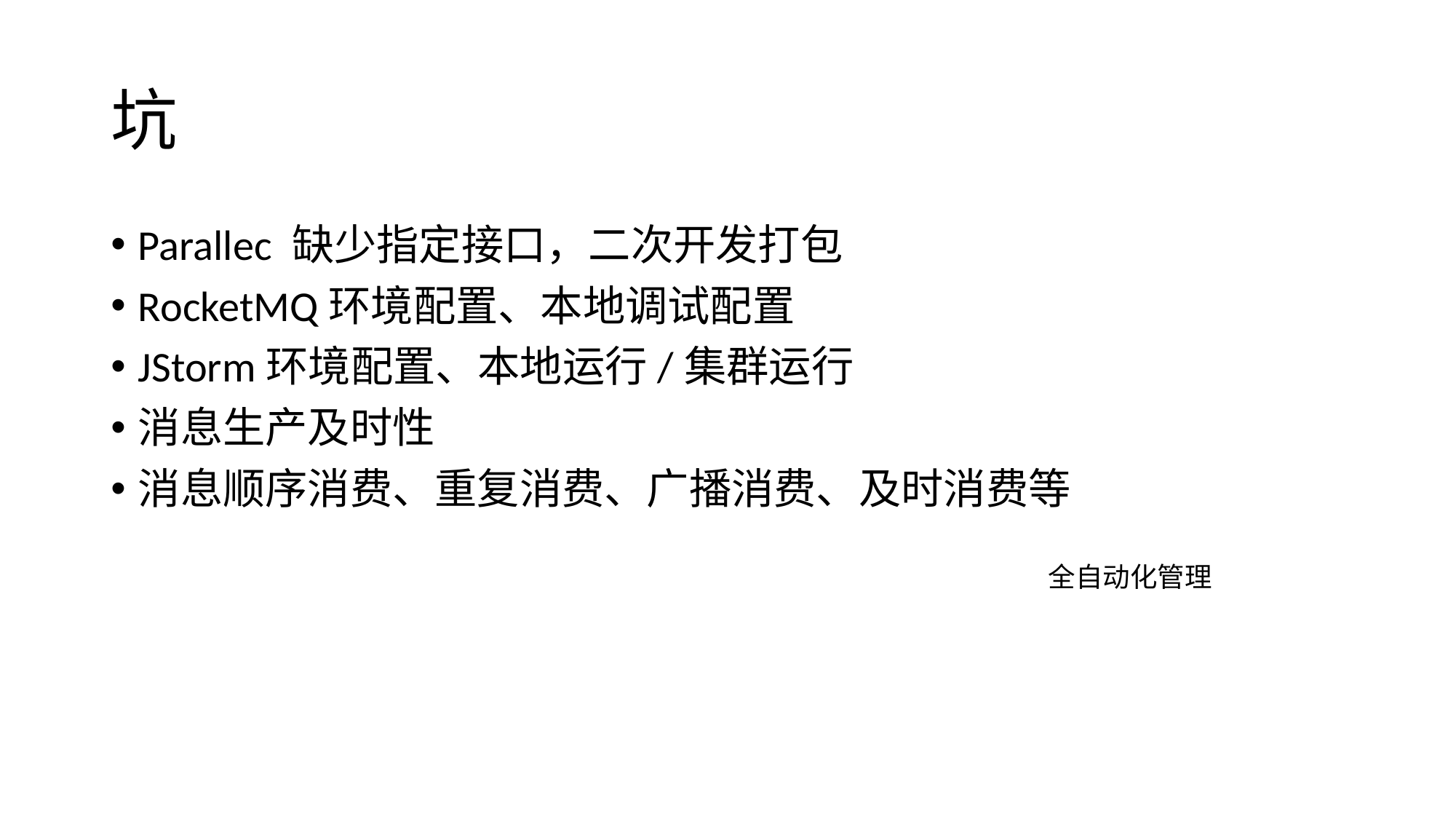

# 坑
Parallec 缺少指定接口，二次开发打包
RocketMQ环境配置、本地调试配置
JStorm环境配置、本地运行/集群运行
消息生产及时性
消息顺序消费、重复消费、广播消费、及时消费等

全自动化管理